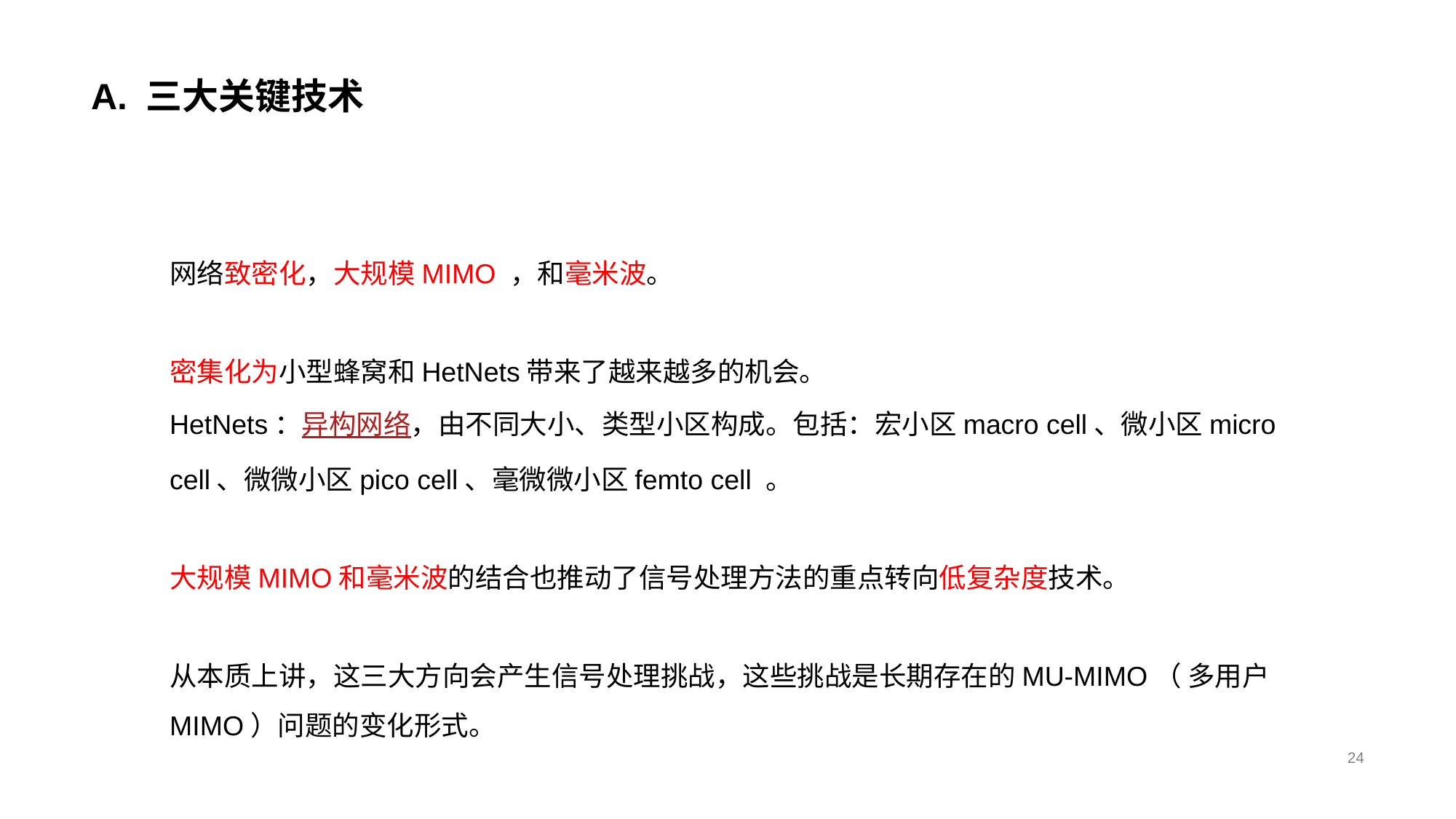

# A. 三大关键技术
网络致密化，大规模MIMO ，和毫米波。

密集化为小型蜂窝和HetNets带来了越来越多的机会。
HetNets：异构网络，由不同大小、类型小区构成。包括：宏小区macro cell、微小区micro cell、微微小区pico cell、毫微微小区femto cell 。

大规模MIMO和毫米波的结合也推动了信号处理方法的重点转向低复杂度技术。

从本质上讲，这三大方向会产生信号处理挑战，这些挑战是长期存在的MU-MIMO（ 多用户 MIMO）问题的变化形式。
24